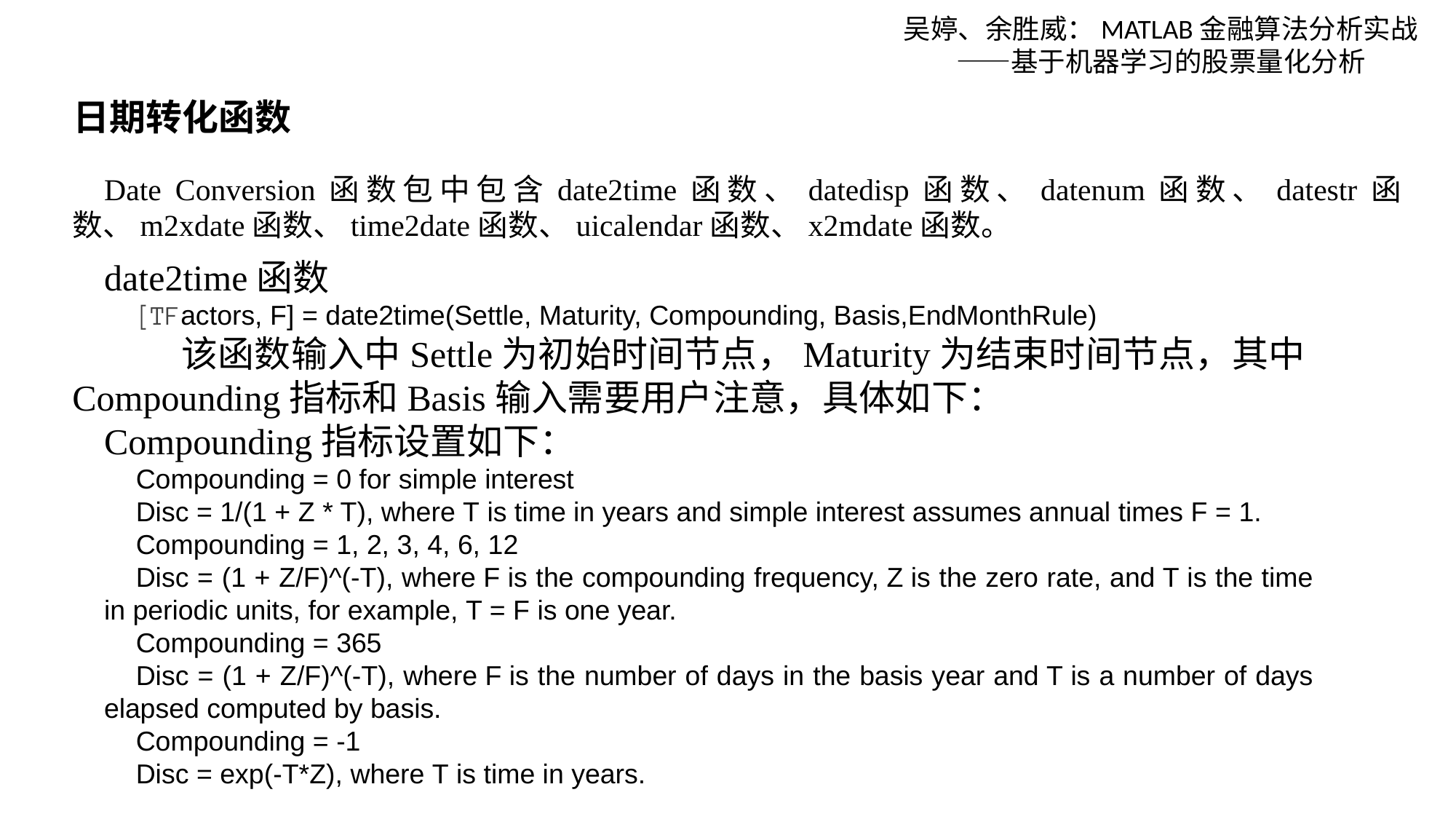

吴婷、余胜威：MATLAB金融算法分析实战——基于机器学习的股票量化分析
日期转化函数
Date Conversion函数包中包含date2time函数、datedisp函数、datenum函数、datestr函数、m2xdate函数、time2date函数、uicalendar函数、x2mdate函数。
date2time函数
[TFactors, F] = date2time(Settle, Maturity, Compounding, Basis,EndMonthRule)
	该函数输入中Settle为初始时间节点，Maturity为结束时间节点，其中Compounding指标和Basis输入需要用户注意，具体如下：
Compounding指标设置如下：
Compounding = 0 for simple interest
Disc = 1/(1 + Z * T), where T is time in years and simple interest assumes annual times F = 1.
Compounding = 1, 2, 3, 4, 6, 12
Disc = (1 + Z/F)^(-T), where F is the compounding frequency, Z is the zero rate, and T is the time in periodic units, for example, T = F is one year.
Compounding = 365
Disc = (1 + Z/F)^(-T), where F is the number of days in the basis year and T is a number of days elapsed computed by basis.
Compounding = -1
Disc = exp(-T*Z), where T is time in years.